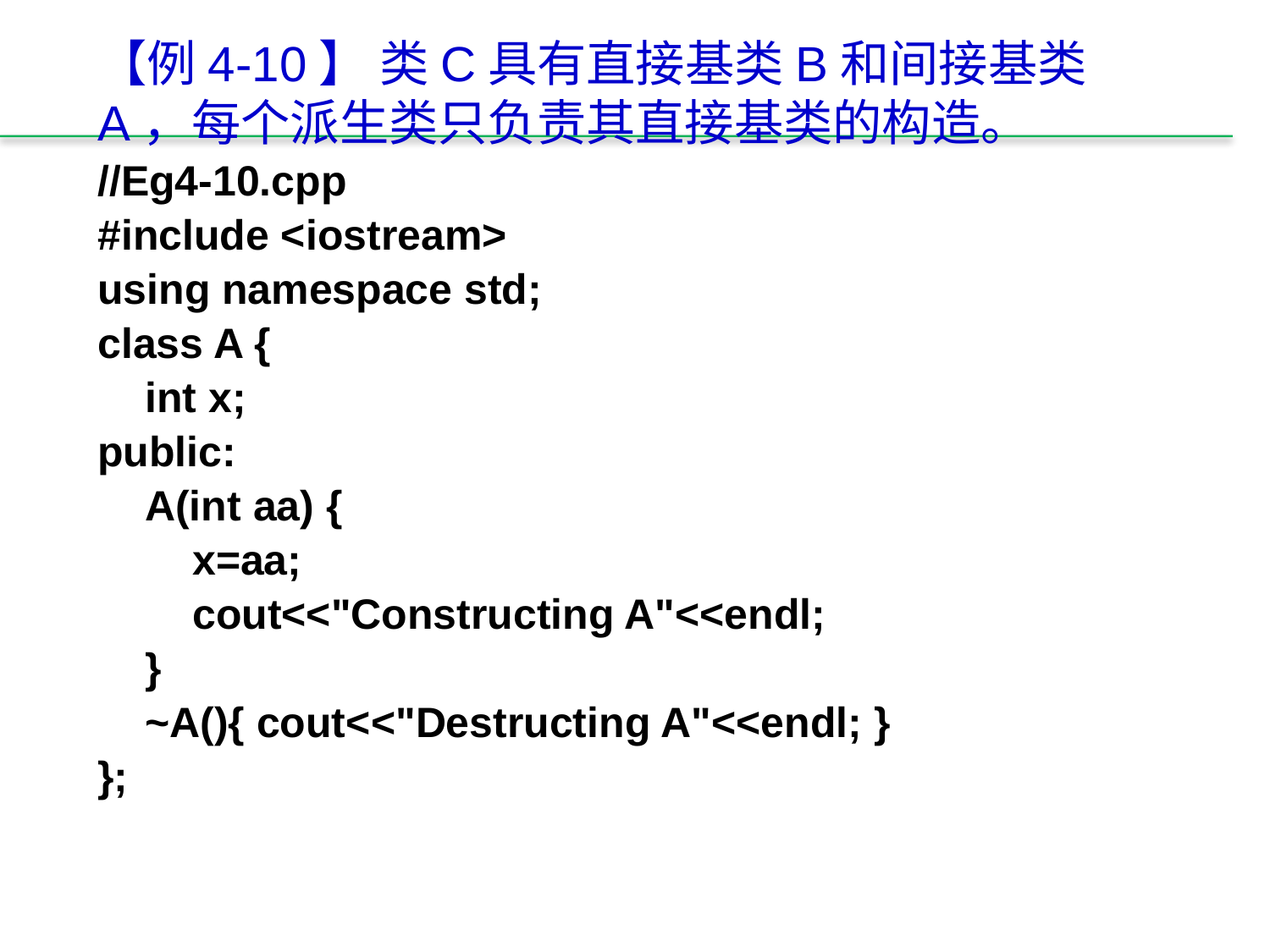

【例4-10】 类C具有直接基类B和间接基类A，每个派生类只负责其直接基类的构造。
//Eg4-10.cpp
#include <iostream>
using namespace std;
class A {
    int x;
public:
    A(int aa) {
        x=aa;
        cout<<"Constructing A"<<endl;
    }
    ~A(){ cout<<"Destructing A"<<endl; }
};